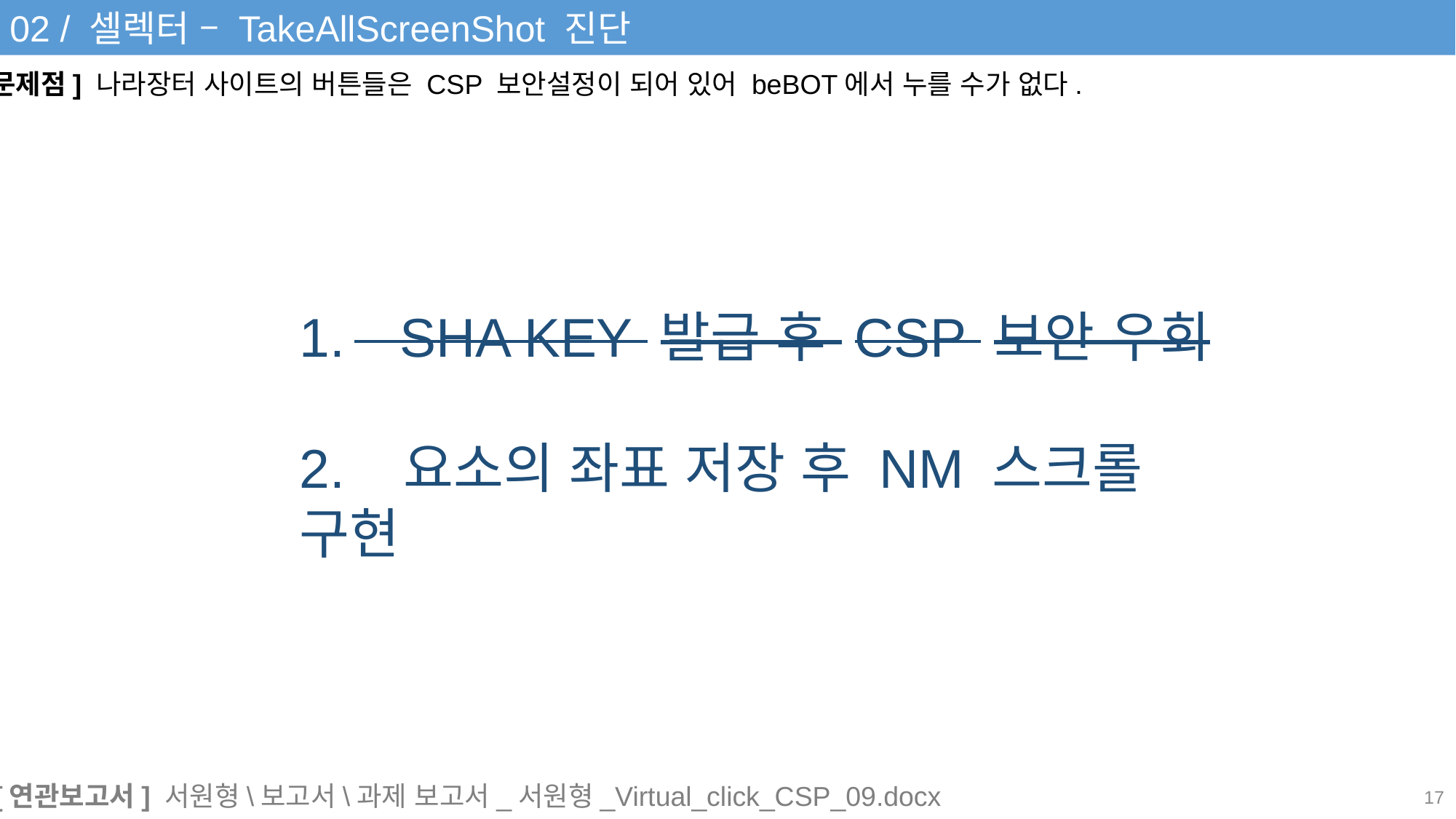

02 / 셀렉터 – TakeAllScreenShot 진단
[문제점] 나라장터 사이트의 버튼들은 CSP 보안설정이 되어 있어 beBOT에서 누를 수가 없다.
   SHA KEY 발급 후 CSP 보안 우회

2.   요소의 좌표 저장 후 NM 스크롤 구현
[연관보고서] 서원형\보고서\과제 보고서_서원형_Virtual_click_CSP_09.docx
17